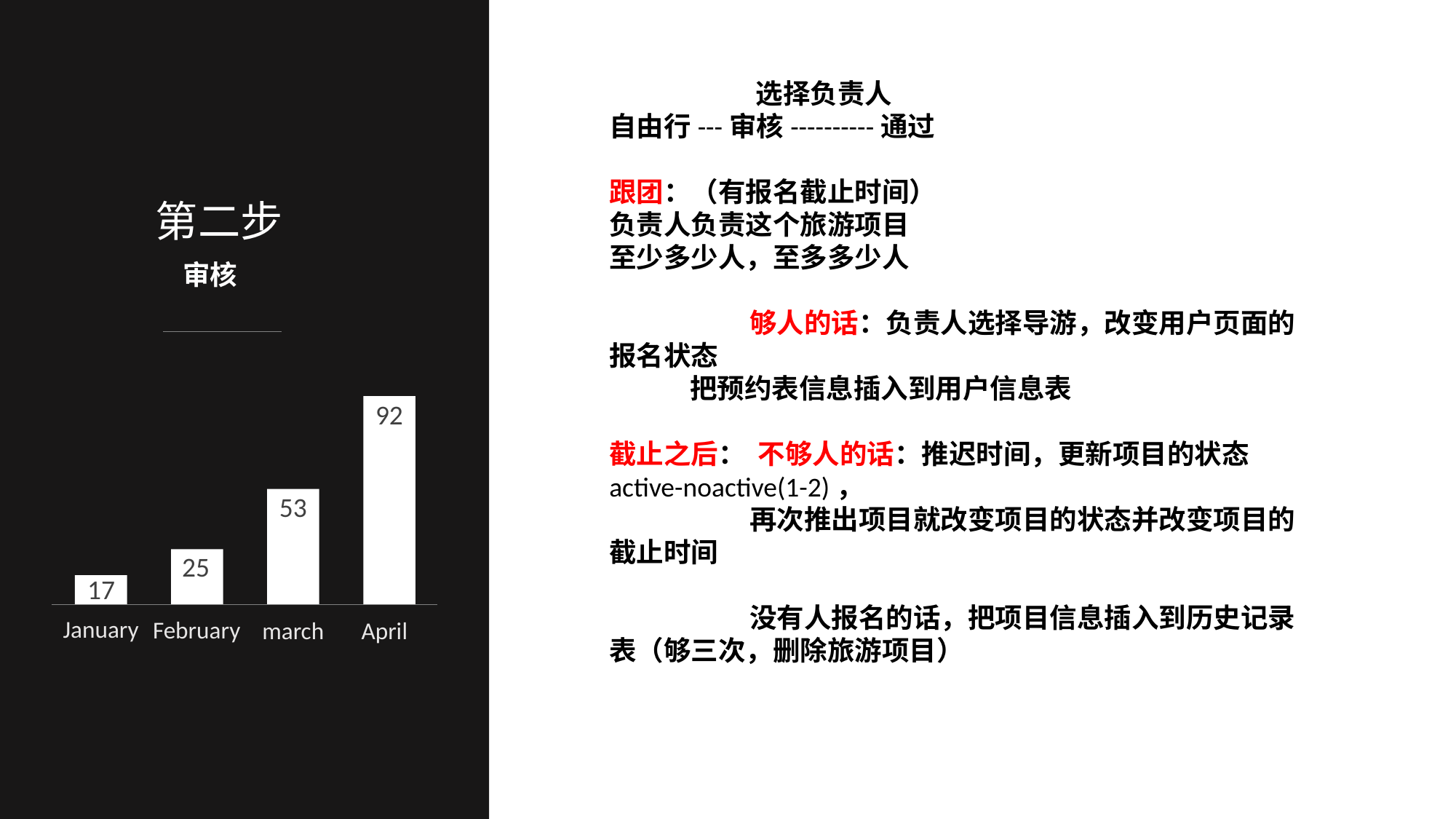

选择负责人
自由行---审核----------通过

跟团：（有报名截止时间）
负责人负责这个旅游项目
至少多少人，至多多少人

	    够人的话：负责人选择导游，改变用户页面的报名状态
            把预约表信息插入到用户信息表

截止之后：  不够人的话：推迟时间，更新项目的状态active-noactive(1-2)，
	    再次推出项目就改变项目的状态并改变项目的截止时间

 	    没有人报名的话，把项目信息插入到历史记录表（够三次，删除旅游项目）

第二步
审核

92

53

25

17

January
February
march
April